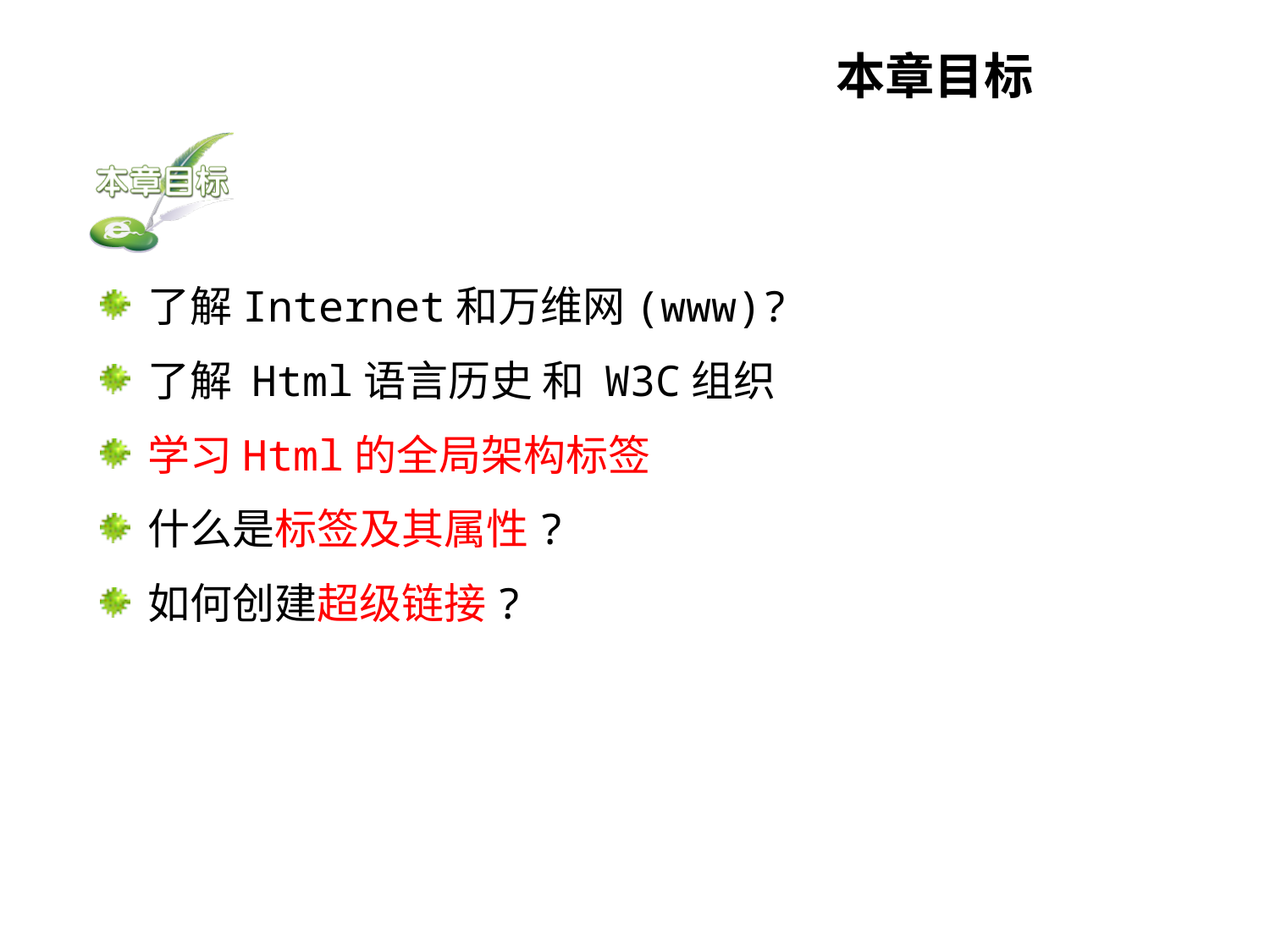

# 本章目标
了解Internet和万维网(www)?
了解 Html语言历史 和 W3C组织
学习Html的全局架构标签
什么是标签及其属性?
如何创建超级链接?